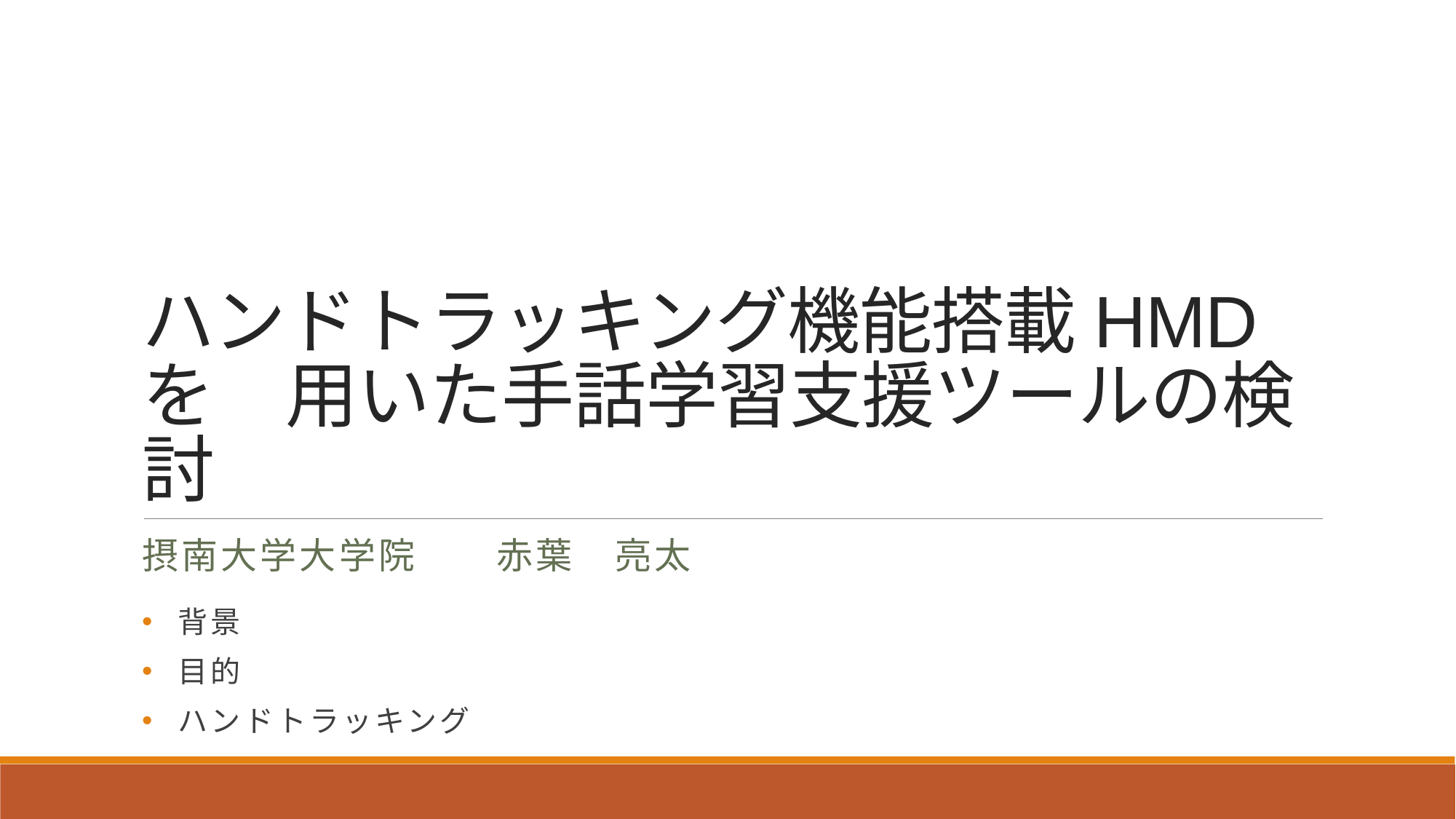

# ハンドトラッキング機能搭載HMDを　用いた手話学習支援ツールの検討
摂南大学大学院　　赤葉　亮太
背景
目的
ハンドトラッキング